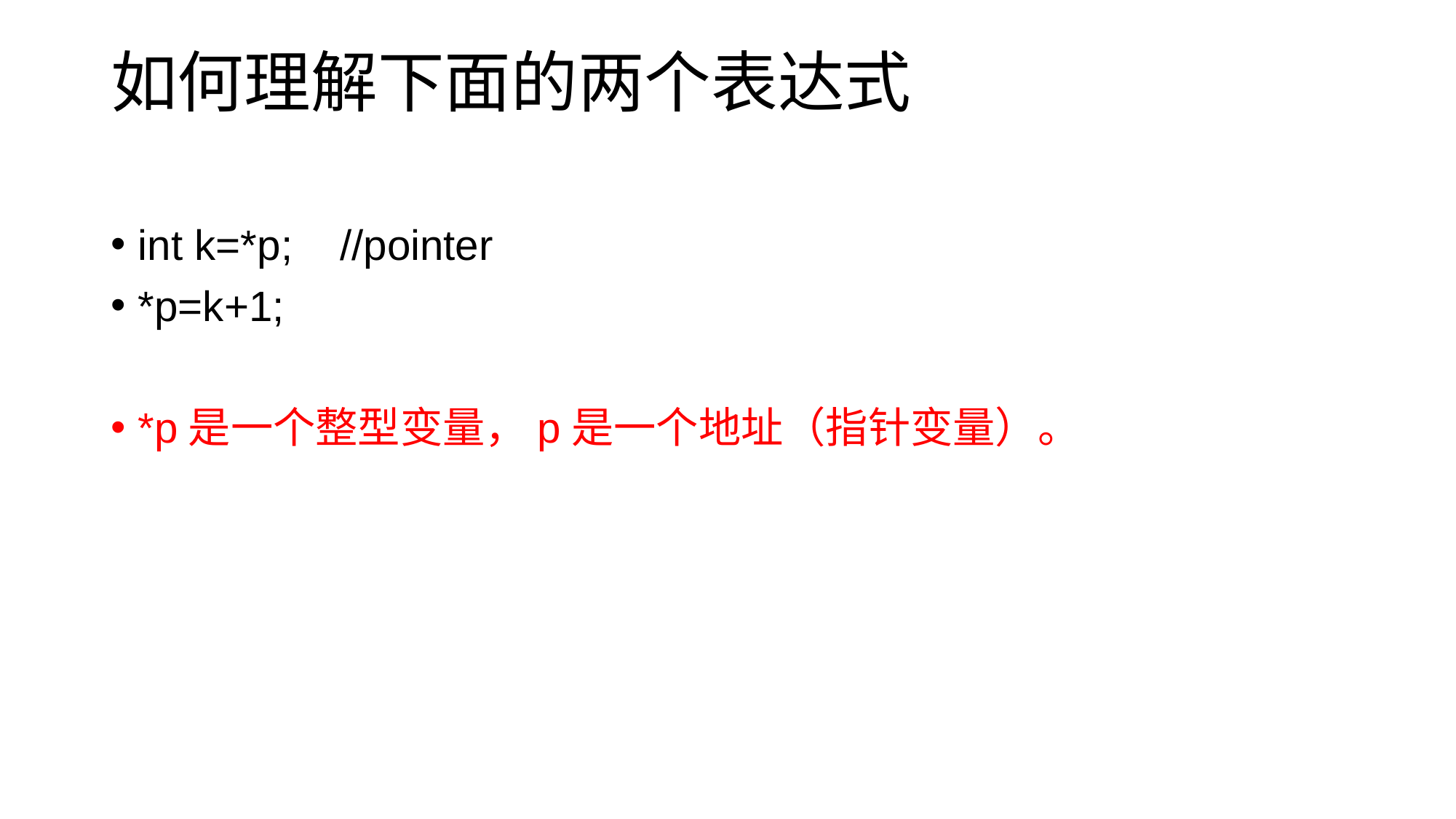

# 如何理解下面的两个表达式
int k=*p;    //pointer
*p=k+1;

*p是一个整型变量，p是一个地址（指针变量）。